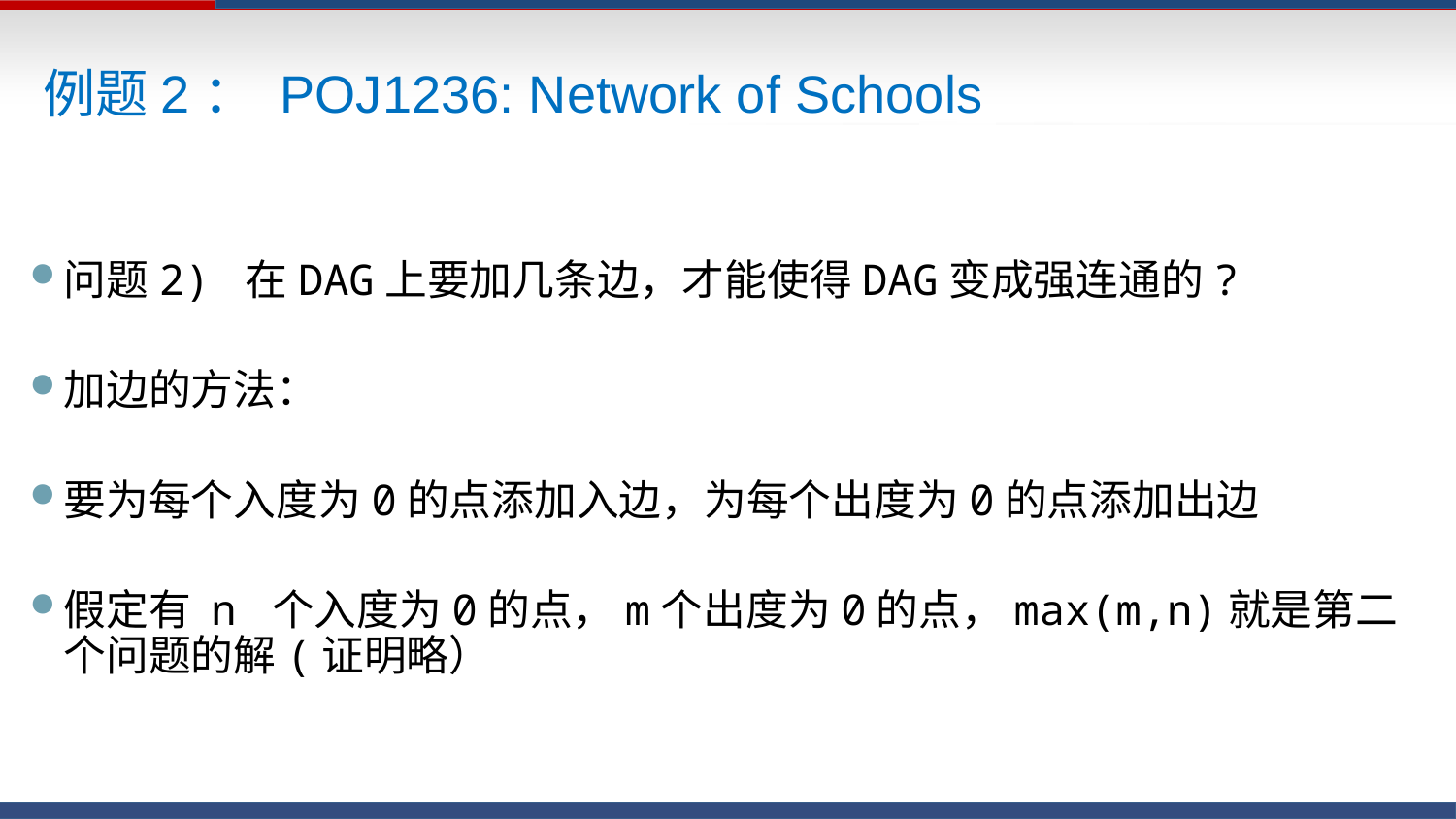

例题2： POJ1236: Network of Schools

问题2) 在DAG上要加几条边，才能使得DAG变成强连通的?

加边的方法：

要为每个入度为0的点添加入边，为每个出度为0的点添加出边

假定有 n 个入度为0的点，m个出度为0的点，max(m,n)就是第二个问题的解(证明略）